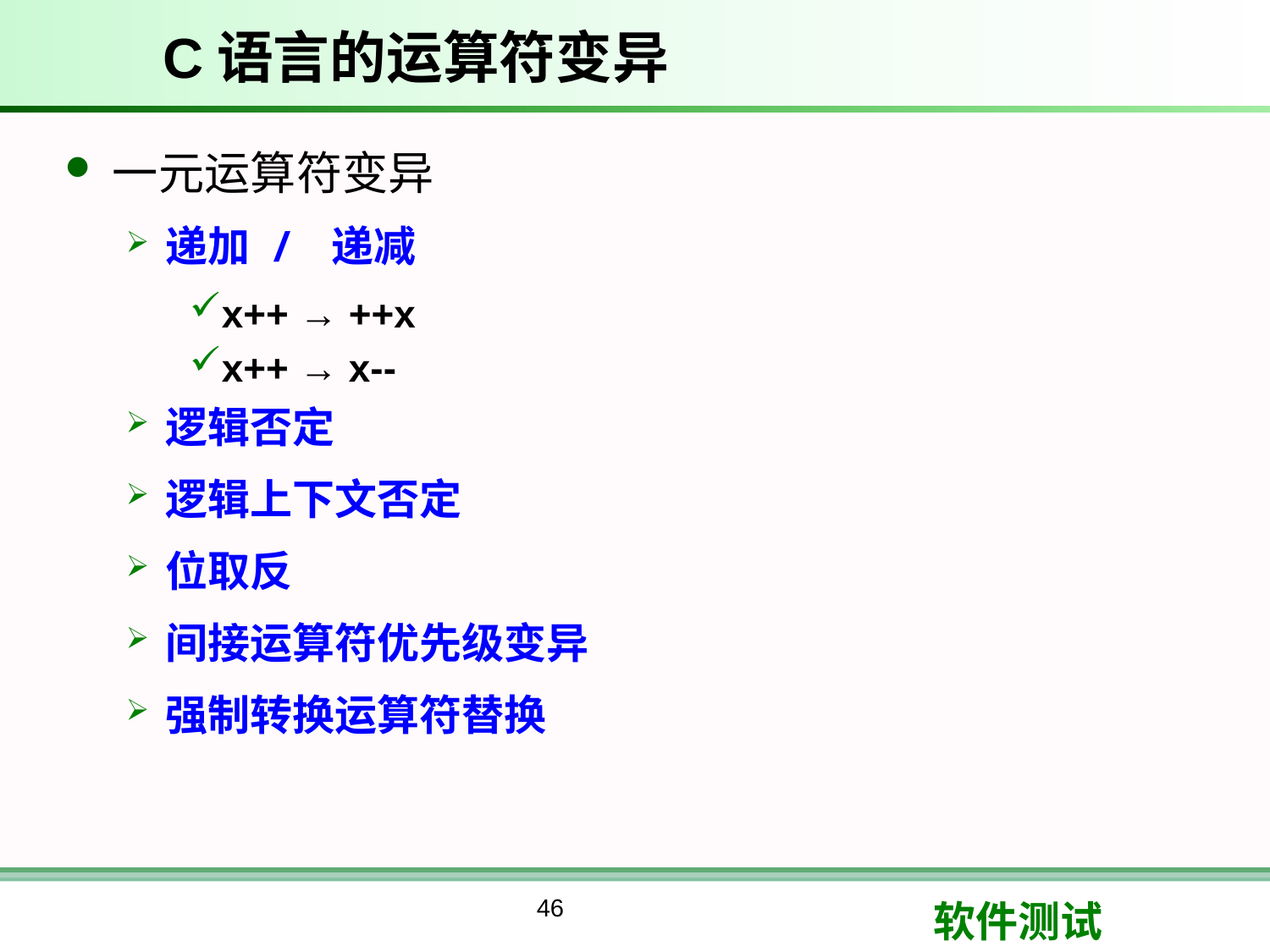

# C语言的运算符变异
一元运算符变异
递加 / 递减
x++ → ++x
x++ → x--
逻辑否定
逻辑上下文否定
位取反
间接运算符优先级变异
强制转换运算符替换

46